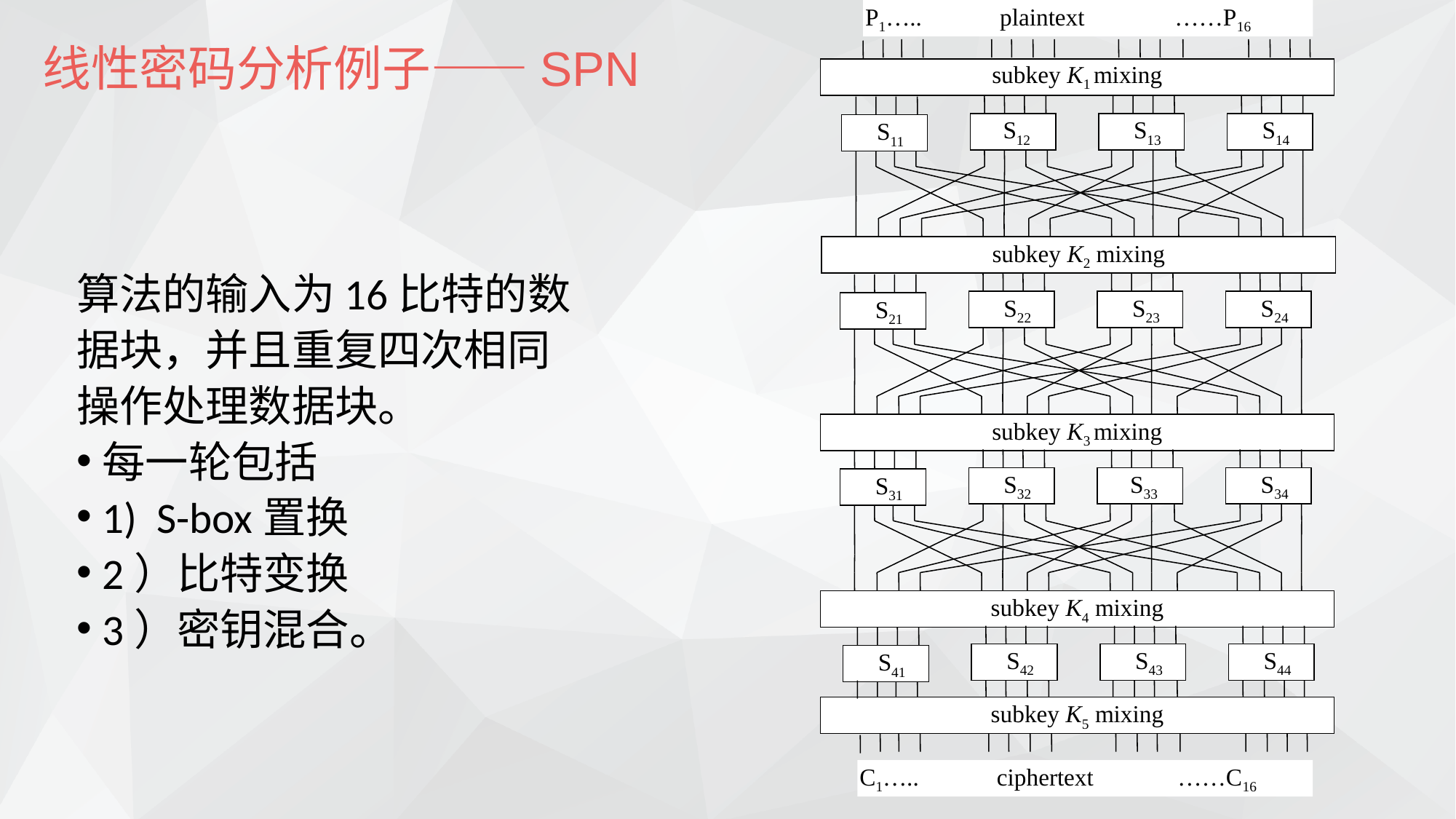

P1…..             plaintext               ……P16

subkey K1 mixing

  S12

  S13

  S14

  S11

subkey K2 mixing

  S22

  S23

  S24

  S21

subkey K3 mixing

  S32

  S33

  S34

  S31

subkey K4 mixing

  S42

  S43

  S44

  S41

subkey K5 mixing

C1…..             ciphertext              ……C16

# 线性密码分析例子——SPN

算法的输入为16比特的数
据块，并且重复四次相同
操作处理数据块。
每一轮包括
1)  S-box置换
2）比特变换
3）密钥混合。